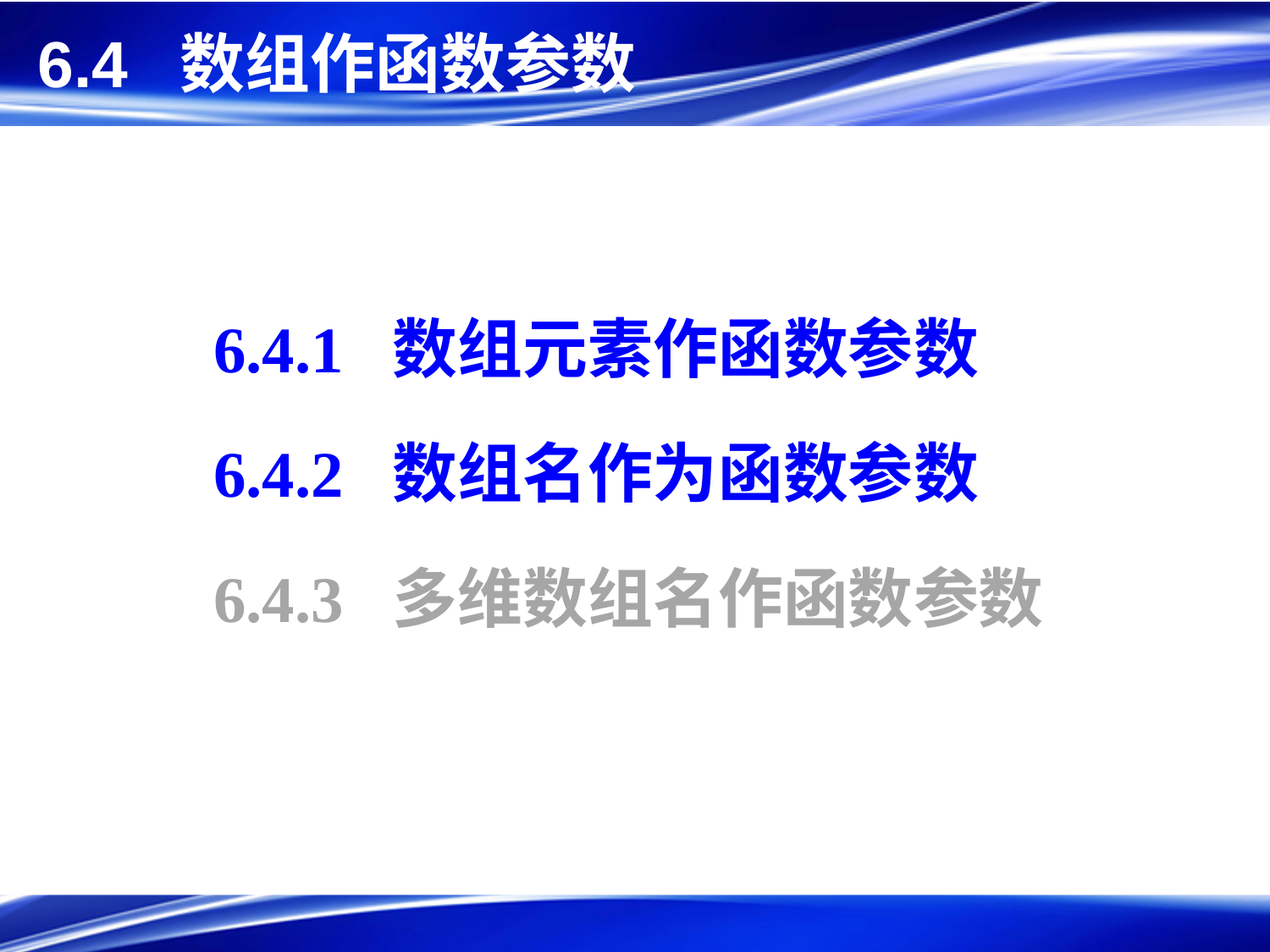

# 6.4  数组作函数参数
6.4.1  数组元素作函数参数
6.4.2  数组名作为函数参数
6.4.3  多维数组名作函数参数